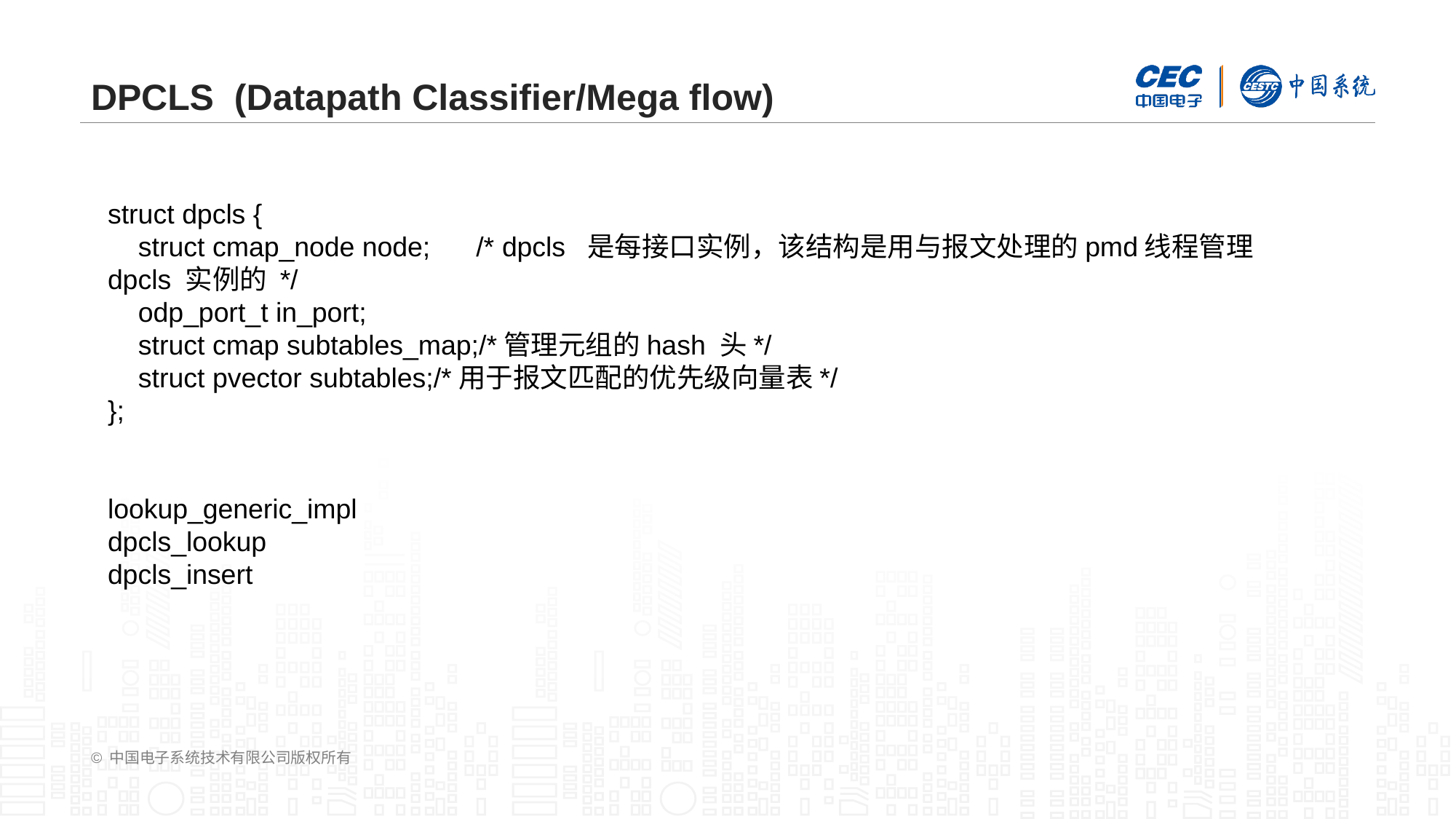

# DPCLS  (Datapath Classifier/Mega flow)
struct dpcls {
    struct cmap_node node;      /* dpcls  是每接口实例，该结构是用与报文处理的pmd线程管理dpcls 实例的 */
    odp_port_t in_port;
    struct cmap subtables_map;/*管理元组的hash 头*/
    struct pvector subtables;/*用于报文匹配的优先级向量表*/
};

lookup_generic_impl
dpcls_lookup
dpcls_insert
© 中国电子系统技术有限公司版权所有
16